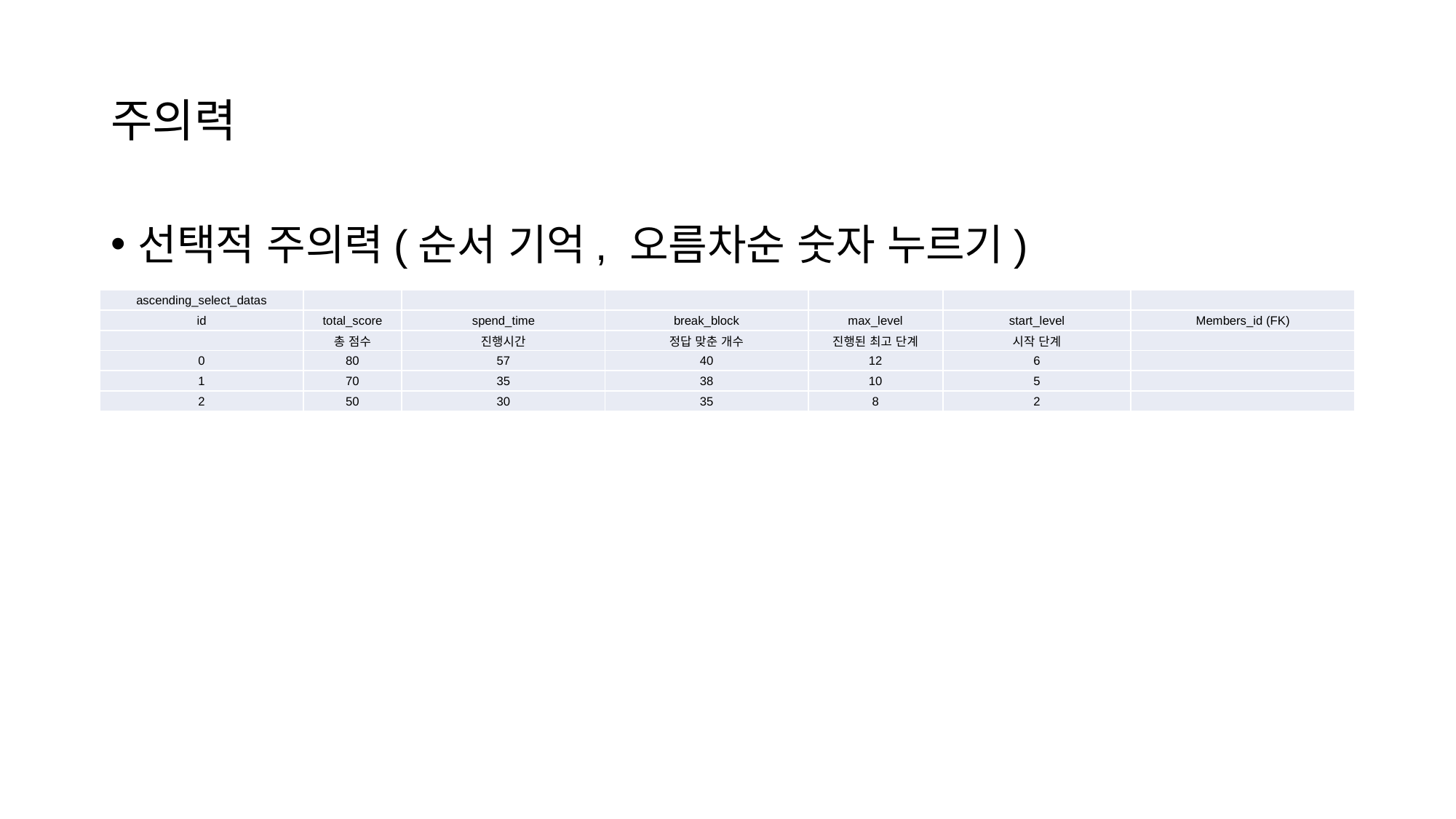

# 주의력
선택적 주의력(순서 기억, 오름차순 숫자 누르기)
| ascending\_select\_datas |  |  |  |  |  |  |
| --- | --- | --- | --- | --- | --- | --- |
| id | total\_score | spend\_time | break\_block | max\_level | start\_level | Members\_id (FK) |
|  | 총 점수 | 진행시간 | 정답 맞춘 개수 | 진행된 최고 단계 | 시작 단계 |  |
| 0 | 80 | 57 | 40 | 12 | 6 |  |
| 1 | 70 | 35 | 38 | 10 | 5 |  |
| 2 | 50 | 30 | 35 | 8 | 2 |  |